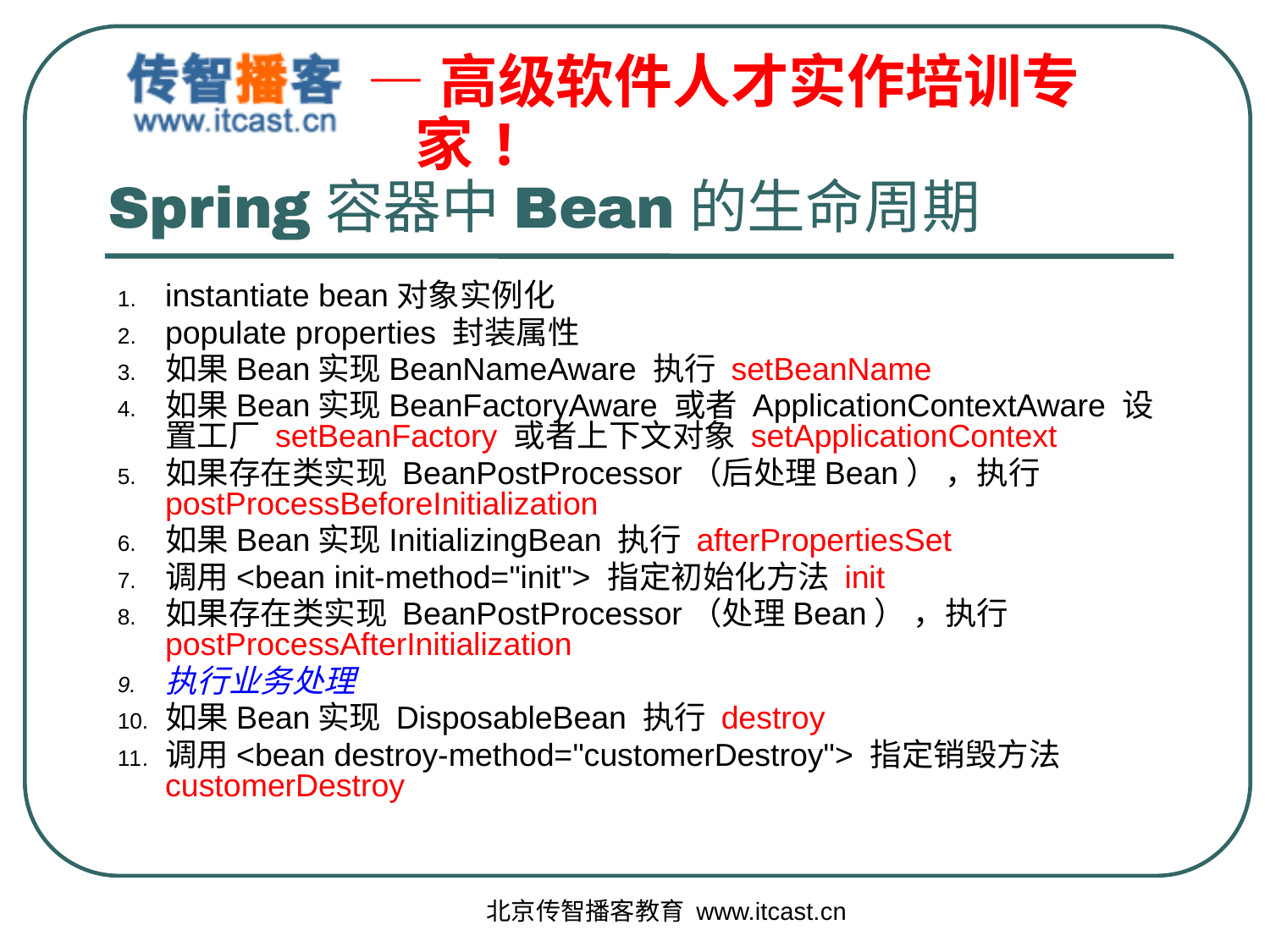

# Spring容器中Bean的生命周期
instantiate bean对象实例化
populate properties 封装属性
如果Bean实现BeanNameAware 执行 setBeanName
如果Bean实现BeanFactoryAware 或者 ApplicationContextAware 设置工厂 setBeanFactory 或者上下文对象 setApplicationContext
如果存在类实现 BeanPostProcessor（后处理Bean） ，执行postProcessBeforeInitialization
如果Bean实现InitializingBean 执行 afterPropertiesSet
调用<bean init-method="init"> 指定初始化方法 init
如果存在类实现 BeanPostProcessor（处理Bean） ，执行postProcessAfterInitialization
执行业务处理
如果Bean实现 DisposableBean 执行 destroy
调用<bean destroy-method="customerDestroy"> 指定销毁方法 customerDestroy

北京传智播客教育 www.itcast.cn